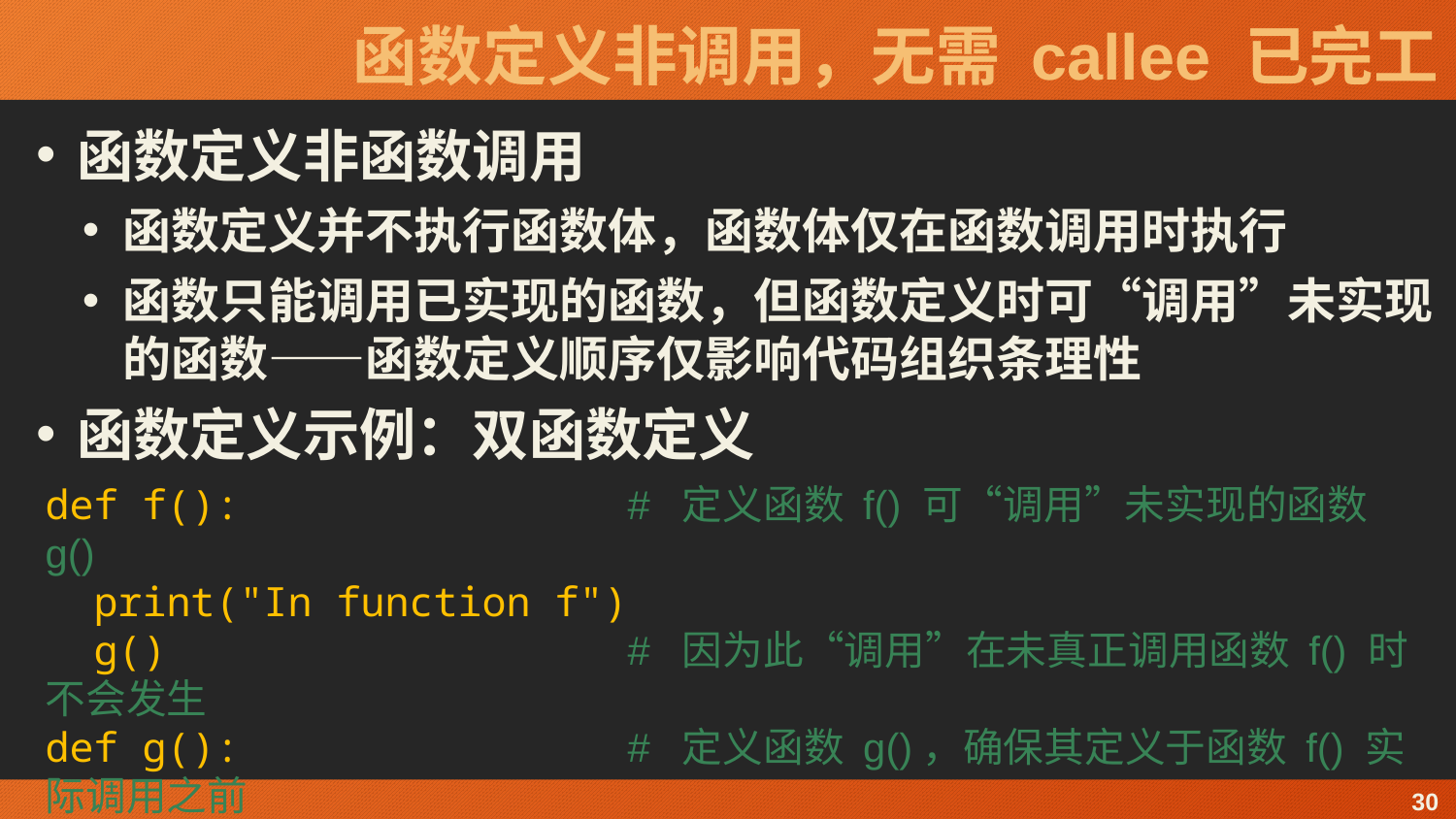

# 函数定义非调用，无需 callee 已完工
函数定义非函数调用
函数定义并不执行函数体，函数体仅在函数调用时执行
函数只能调用已实现的函数，但函数定义时可“调用”未实现的函数——函数定义顺序仅影响代码组织条理性
函数定义示例：双函数定义
def f():			#  定义函数 f() 可“调用”未实现的函数 g()
  print("In function f")
  g()				#  因为此“调用”在未真正调用函数 f() 时不会发生
def g():			#  定义函数 g()，确保其定义于函数 f() 实际调用之前
  print("In function g")
f()					#  实际函数调用，函数 f() 及其所需全部函数必须已实现
30